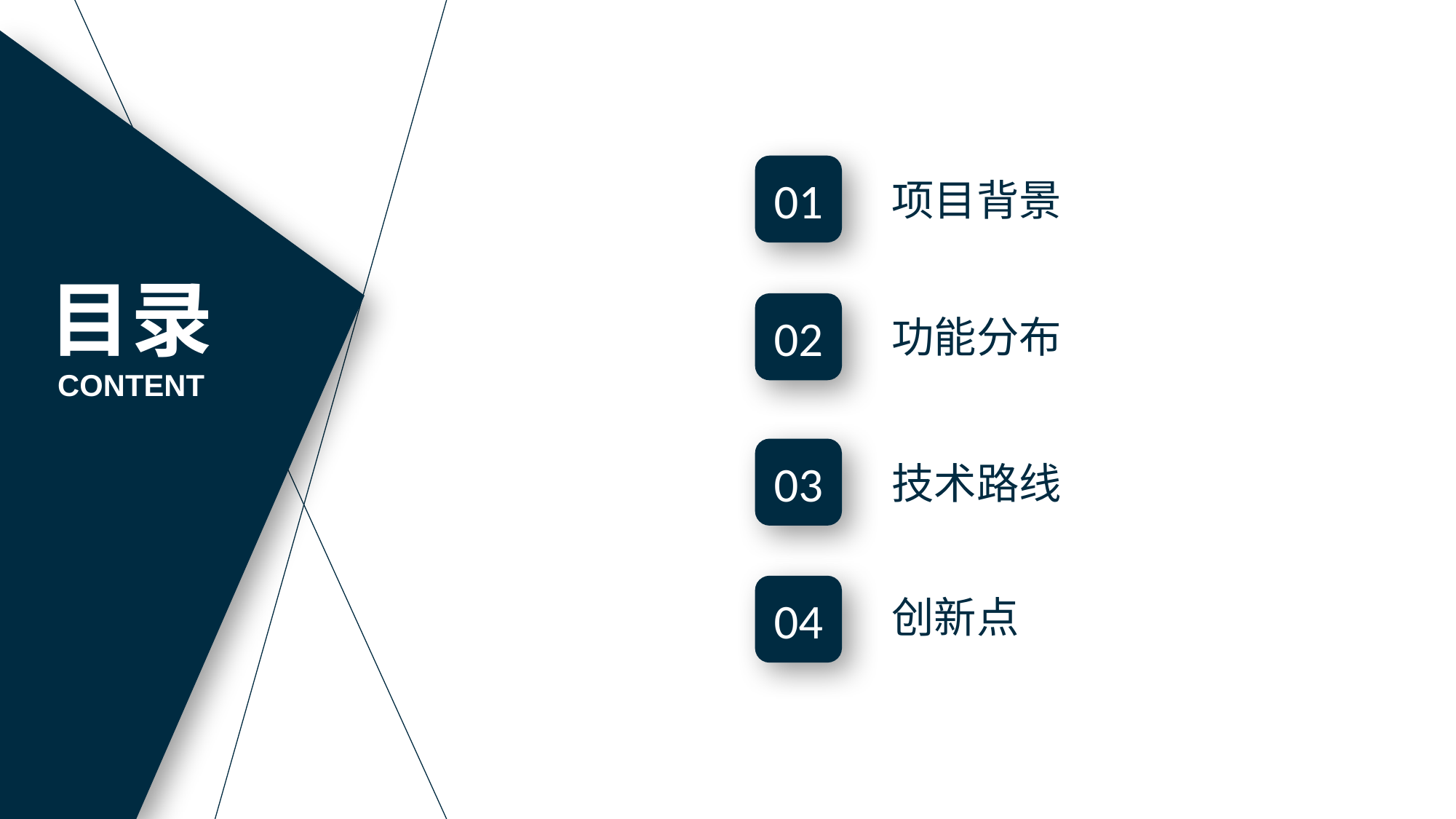

01
项目背景
目录
CONTENT

02
功能分布

03
技术路线

04
创新点